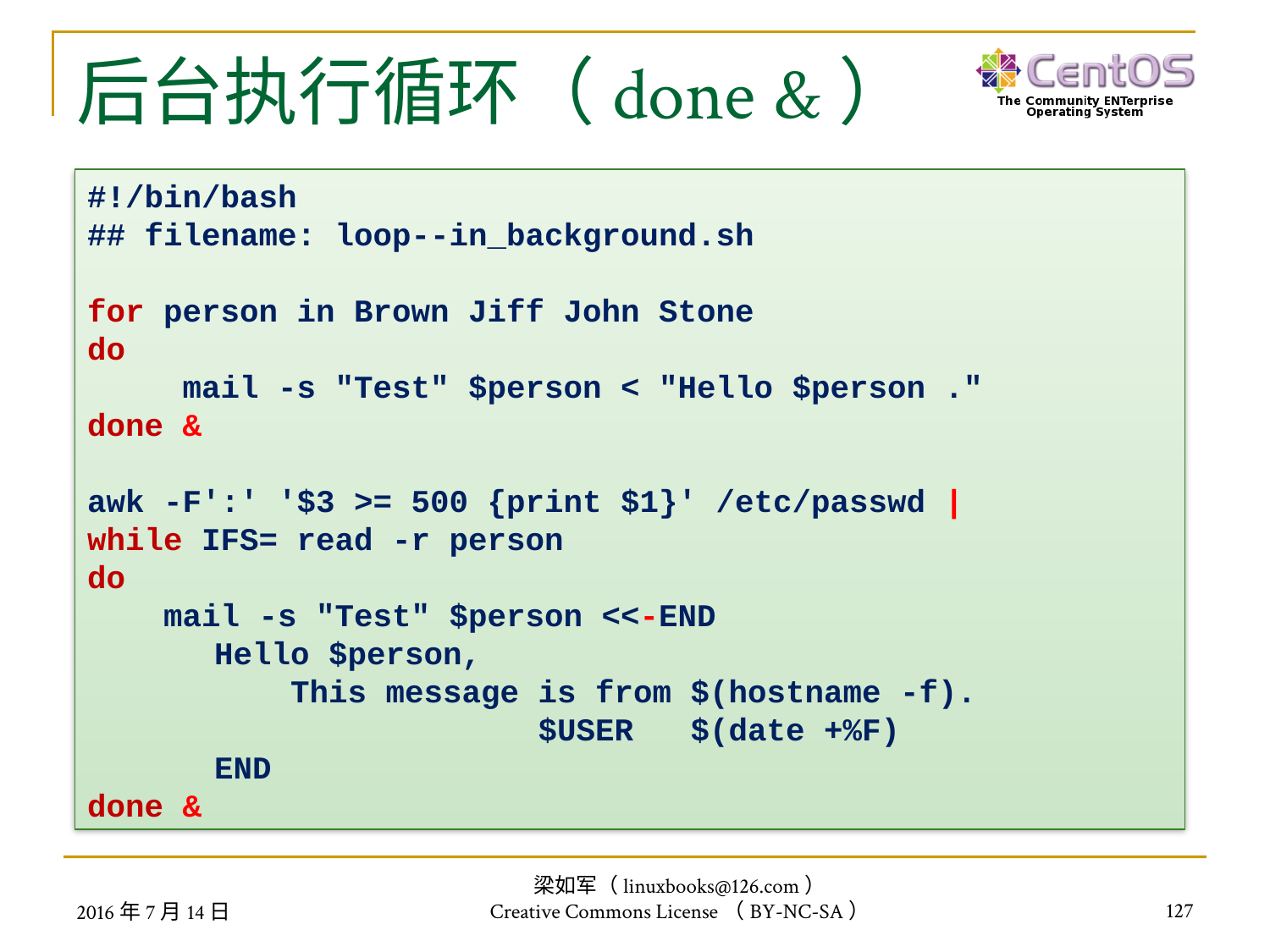

# 后台执行循环（done &）
#!/bin/bash
## filename: loop--in_background.sh

for person in Brown Jiff John Stone
do
     mail -s "Test" $person < "Hello $person ."
done &

awk -F':' '$3 >= 500 {print $1}' /etc/passwd |
while IFS= read -r person
do
    mail -s "Test" $person <<-END
	Hello $person,
	    This message is from $(hostname -f).
	                 $USER   $(date +%F)
	END
done &
梁如军（linuxbooks@126.com）
Creative Commons License（BY-NC-SA）
2016年7月14日
127